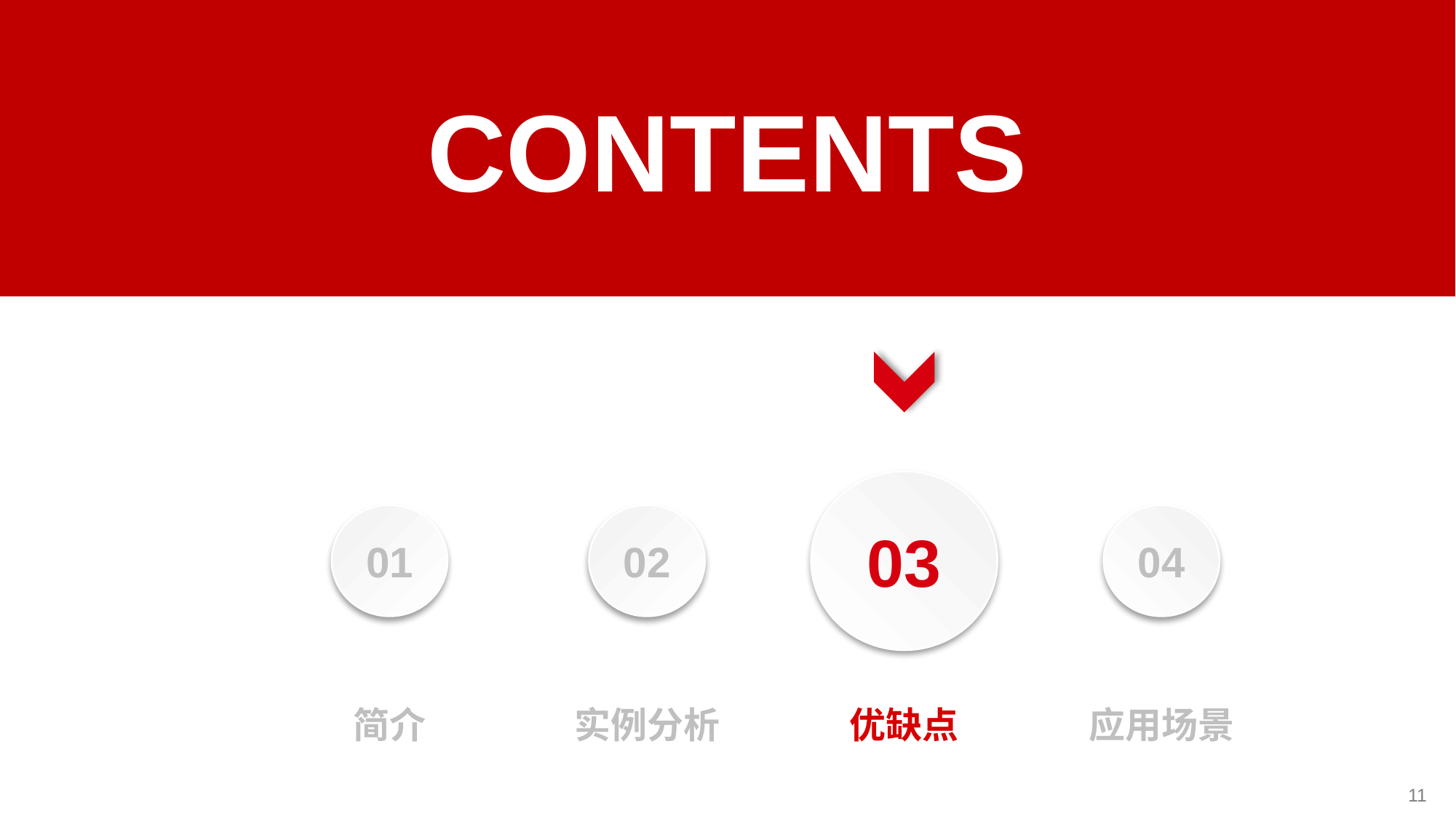

CONTENTS

03
优缺点

01
简介
02
实例分析
04
应用场景